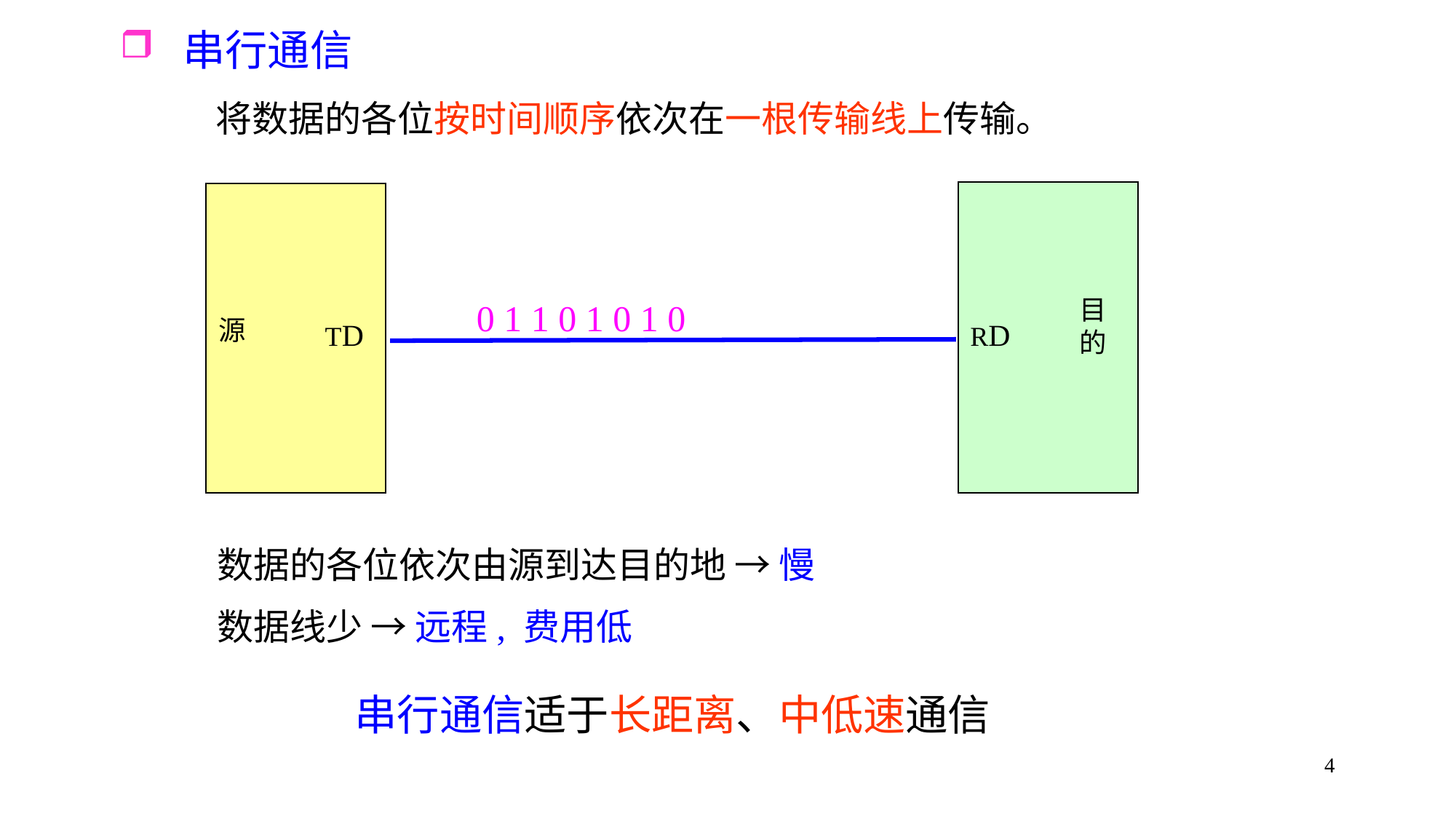

串行通信
    将数据的各位按时间顺序依次在一根传输线上传输。

目
的
RD

源

TD

0 1 1 0 1 0 1 0
数据的各位依次由源到达目的地 → 慢
数据线少 → 远程, 费用低
串行通信适于长距离、中低速通信
4